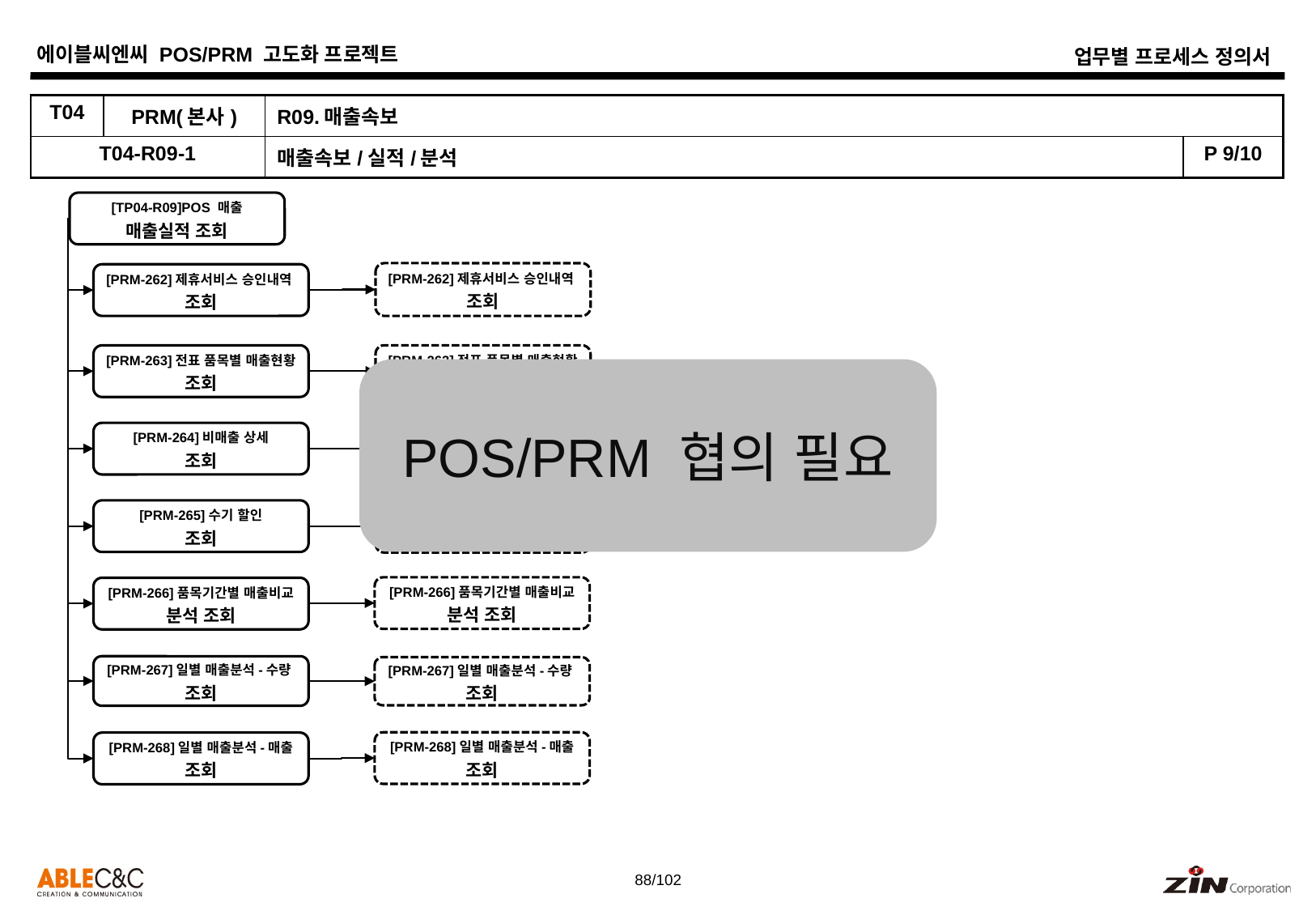

| T04 | PRM(본사) | R09.매출속보 |  |
| --- | --- | --- | --- |
| T04-R09-1 |  | 매출속보/실적/분석 | P 9/10 |
[TP04-R09]POS 매출
매출실적 조회
[PRM-262]제휴서비스 승인내역
조회
[PRM-262]제휴서비스 승인내역
조회
[PRM-263]전표 품목별 매출현황
조회
[PRM-263]전표 품목별 매출현황
조회
POS/PRM 협의 필요
[PRM-264]비매출 상세
조회
[PRM-264]비매출 상세
조회
[PRM-265]수기 할인
조회
[PRM-265]수기 할인
조회
[PRM-266]품목기간별 매출비교
분석 조회
[PRM-266]품목기간별 매출비교
분석 조회
[PRM-267]일별 매출분석-수량
조회
[PRM-267]일별 매출분석-수량
조회
[PRM-268]일별 매출분석-매출
조회
[PRM-268]일별 매출분석-매출
조회